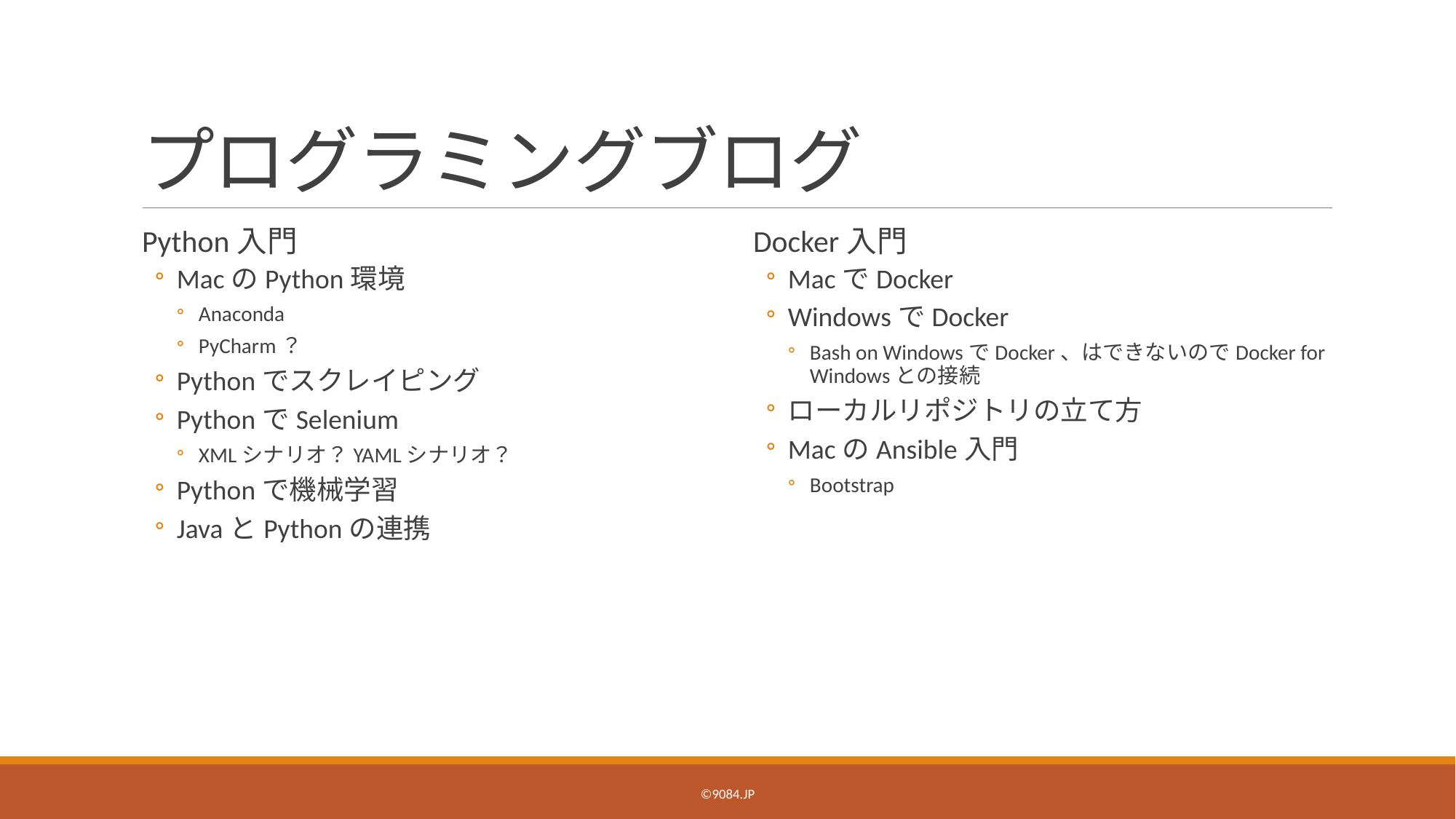

# プログラミングブログ
Python入門
MacのPython環境
Anaconda
PyCharm？
Pythonでスクレイピング
PythonでSelenium
XMLシナリオ？YAMLシナリオ？
Pythonで機械学習
JavaとPythonの連携
Docker入門
MacでDocker
WindowsでDocker
Bash on WindowsでDocker、はできないのでDocker for Windowsとの接続
ローカルリポジトリの立て方
MacのAnsible入門
Bootstrap

©️9084.jp